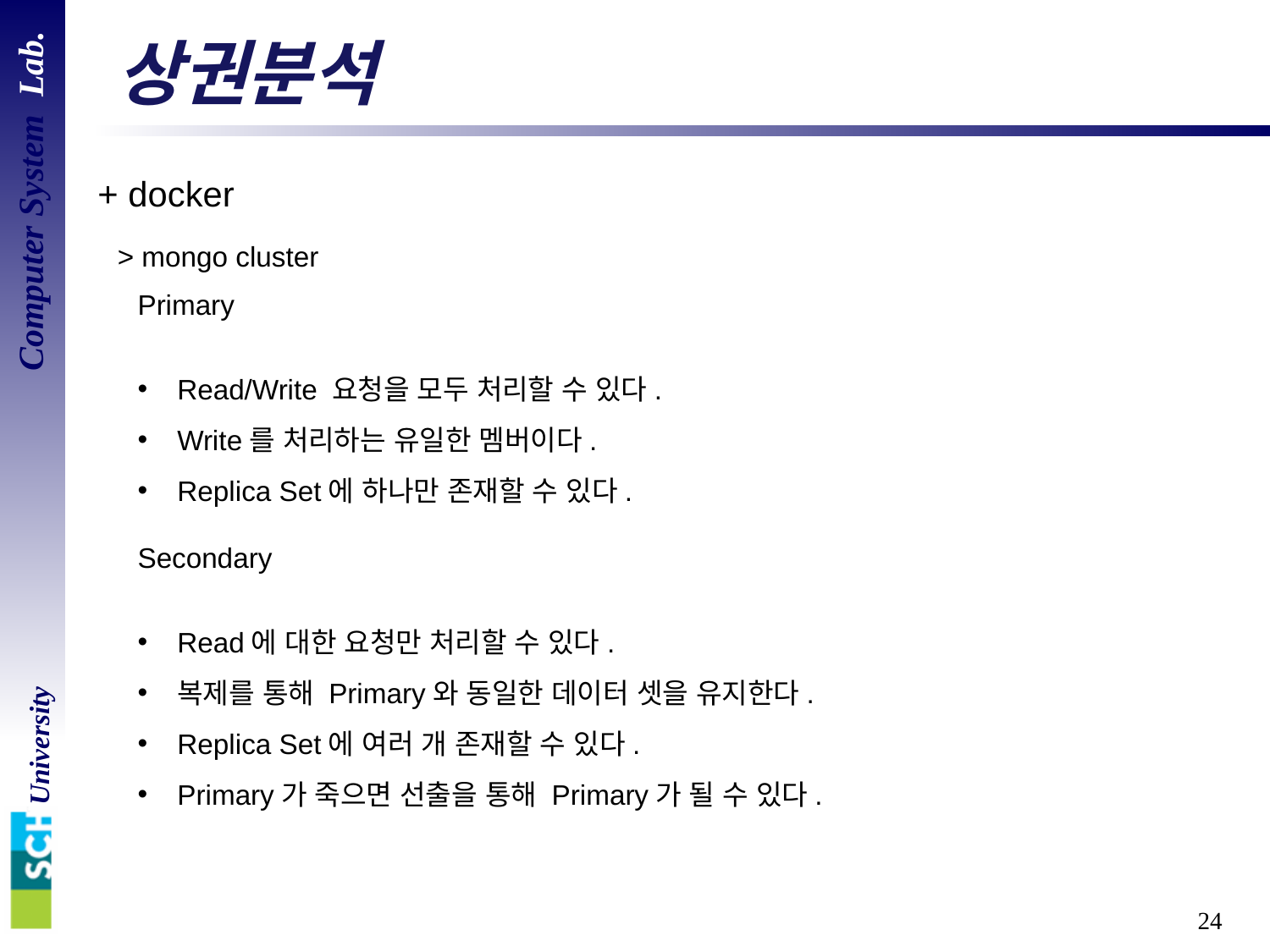

# 상권분석
+ docker
> mongo cluster
Primary

Read/Write 요청을 모두 처리할 수 있다.
Write를 처리하는 유일한 멤버이다.
Replica Set에 하나만 존재할 수 있다.

Secondary

Read에 대한 요청만 처리할 수 있다.
복제를 통해 Primary와 동일한 데이터 셋을 유지한다.
Replica Set에 여러 개 존재할 수 있다.
Primary가 죽으면 선출을 통해 Primary가 될 수 있다.